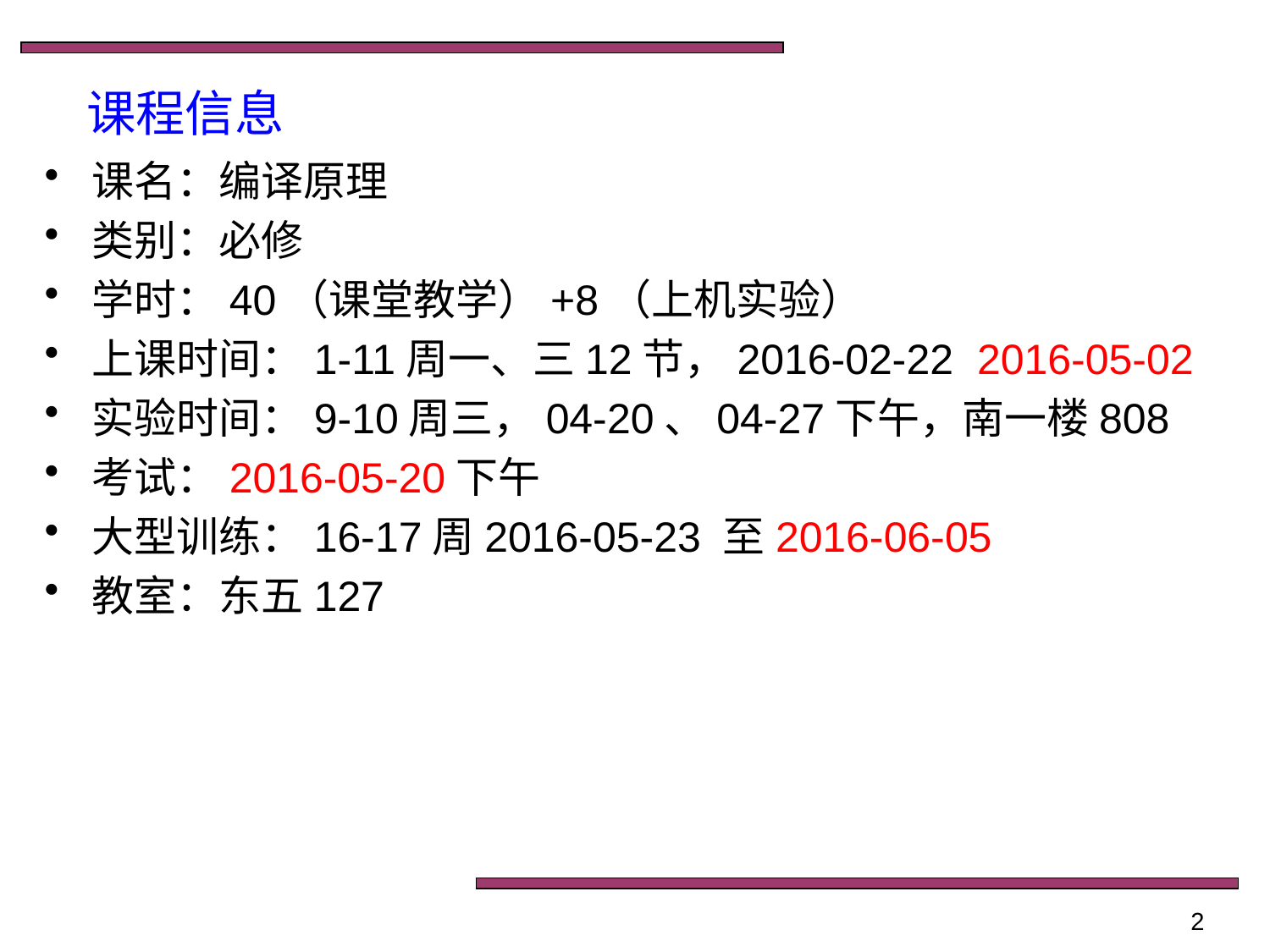

#
课程信息
课名：编译原理
类别：必修
学时：40（课堂教学）+8（上机实验）
上课时间：1-11周一、三12节，2016-02-22  2016-05-02
实验时间：9-10周三，04-20、04-27下午，南一楼808
考试：2016-05-20下午
大型训练：16-17周2016-05-23 至2016-06-05
教室：东五127

2